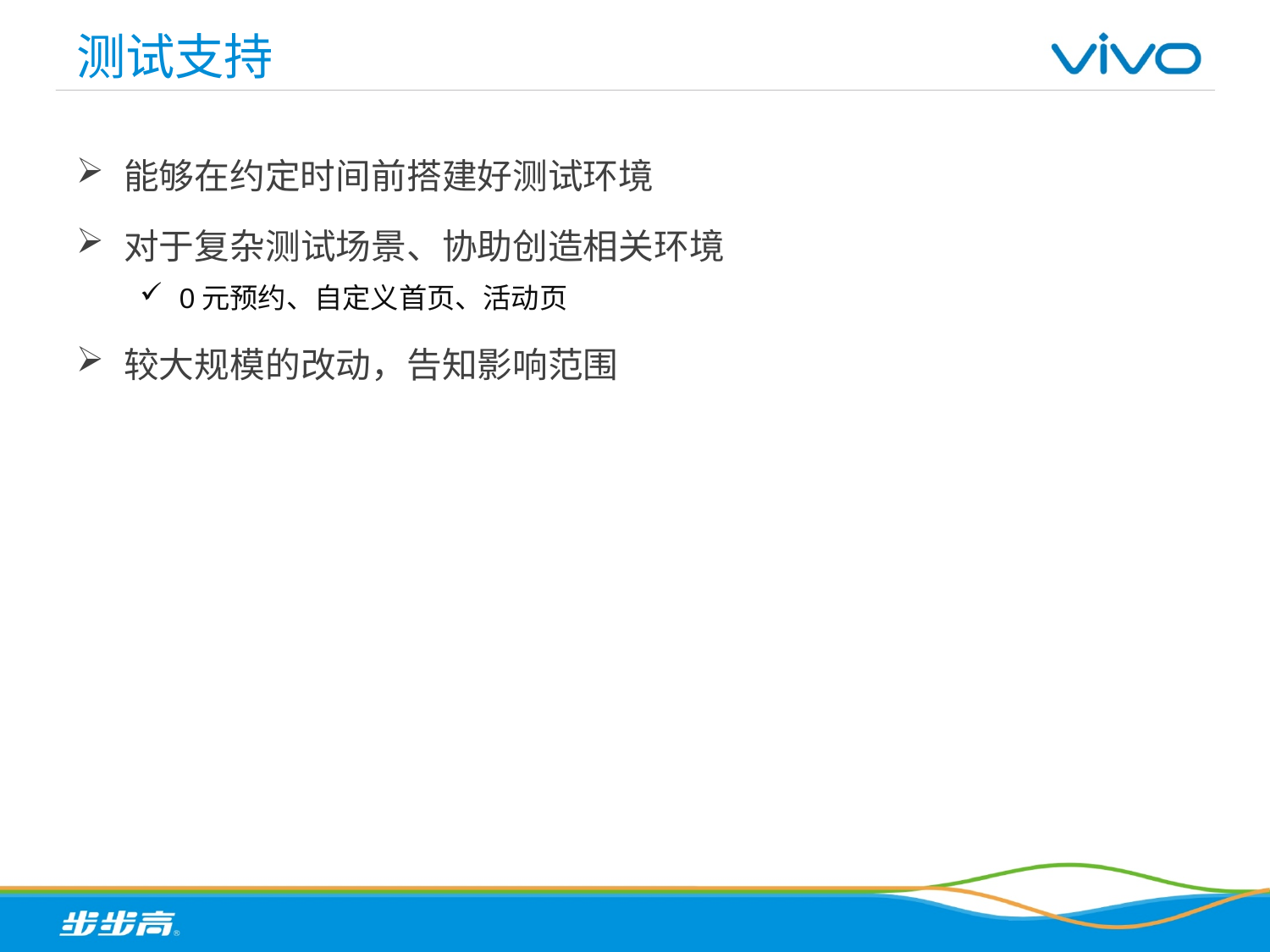

# 测试支持
能够在约定时间前搭建好测试环境
对于复杂测试场景、协助创造相关环境
0元预约、自定义首页、活动页
较大规模的改动，告知影响范围